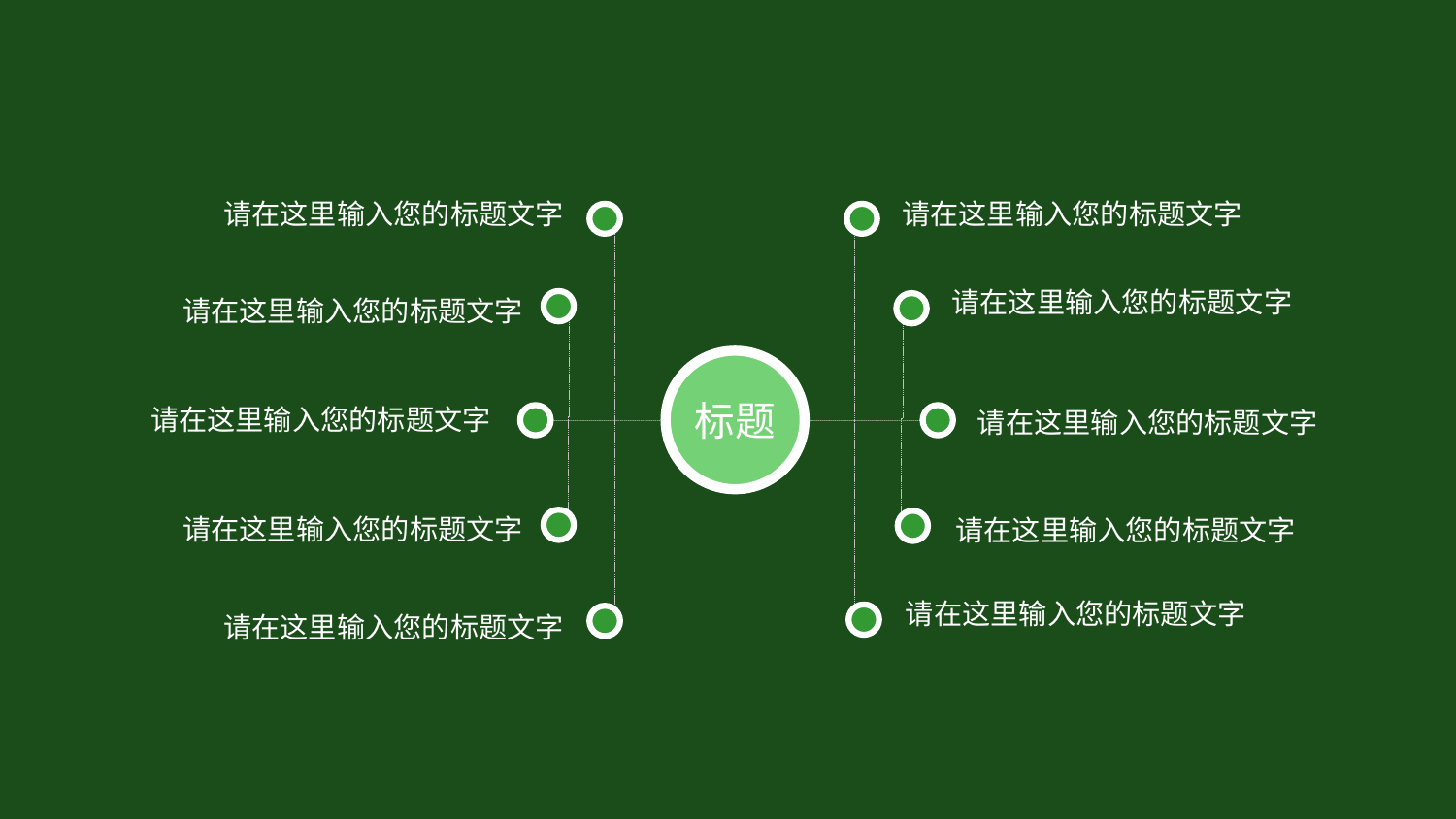

请在这里输入您的标题文字
请在这里输入您的标题文字

请在这里输入您的标题文字

请在这里输入您的标题文字

标题
请在这里输入您的标题文字

请在这里输入您的标题文字

请在这里输入您的标题文字

请在这里输入您的标题文字

请在这里输入您的标题文字
请在这里输入您的标题文字